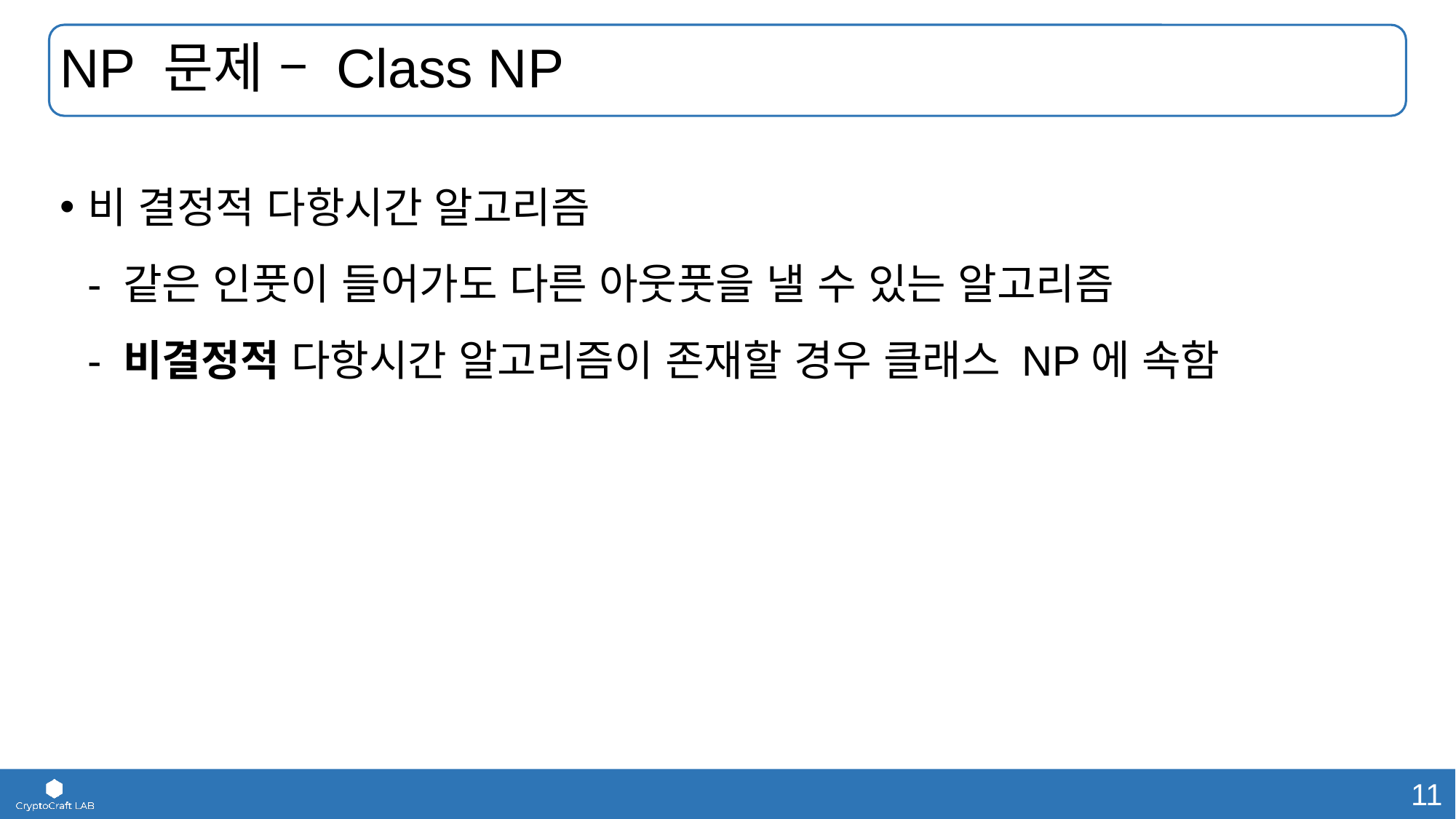

# NP 문제 – Class NP
비 결정적 다항시간 알고리즘
- 같은 인풋이 들어가도 다른 아웃풋을 낼 수 있는 알고리즘
- 비결정적 다항시간 알고리즘이 존재할 경우 클래스 NP에 속함